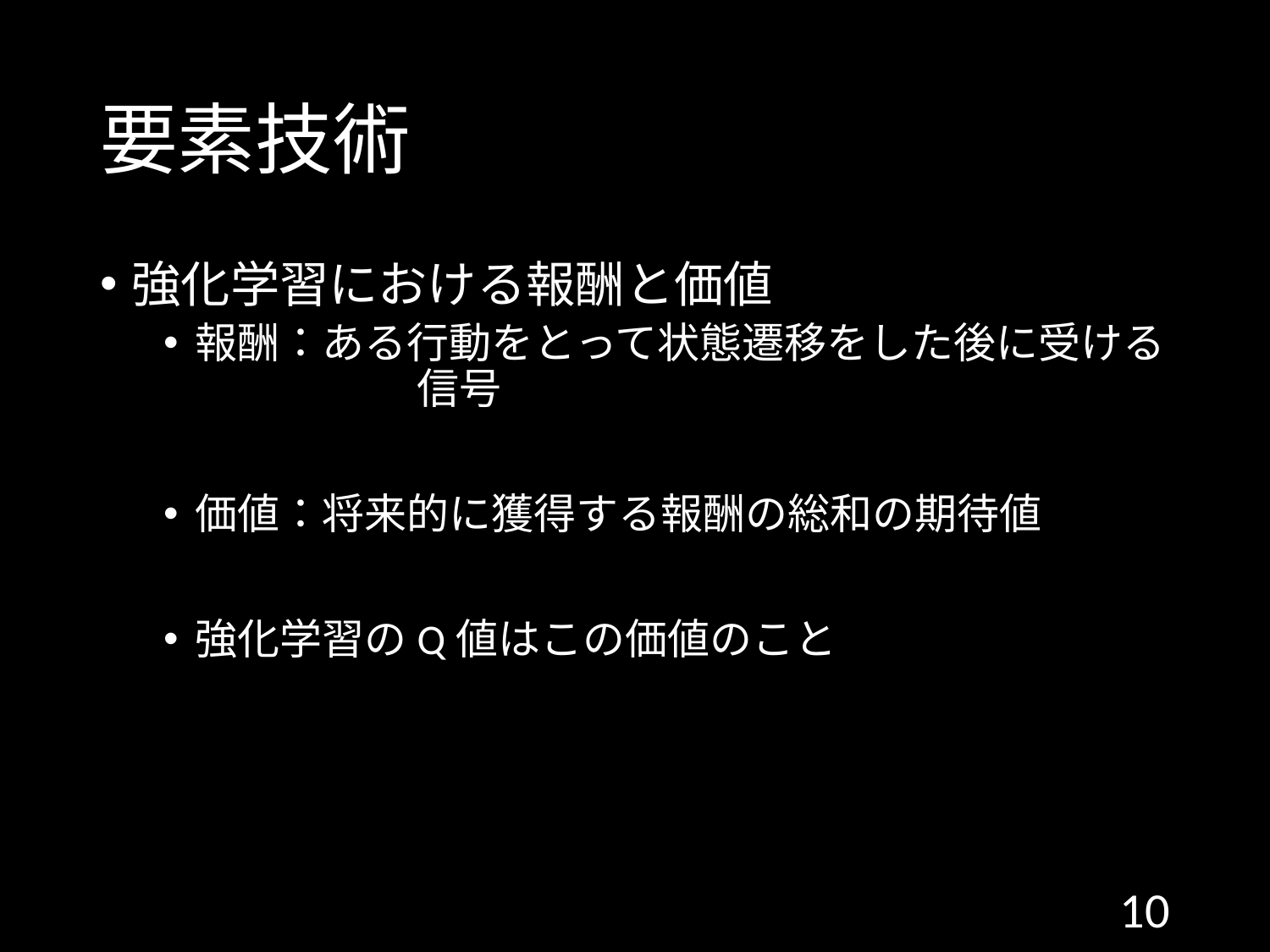

# 要素技術
強化学習における報酬と価値
報酬：ある行動をとって状態遷移をした後に受ける	          信号

価値：将来的に獲得する報酬の総和の期待値

強化学習のQ値はこの価値のこと

10